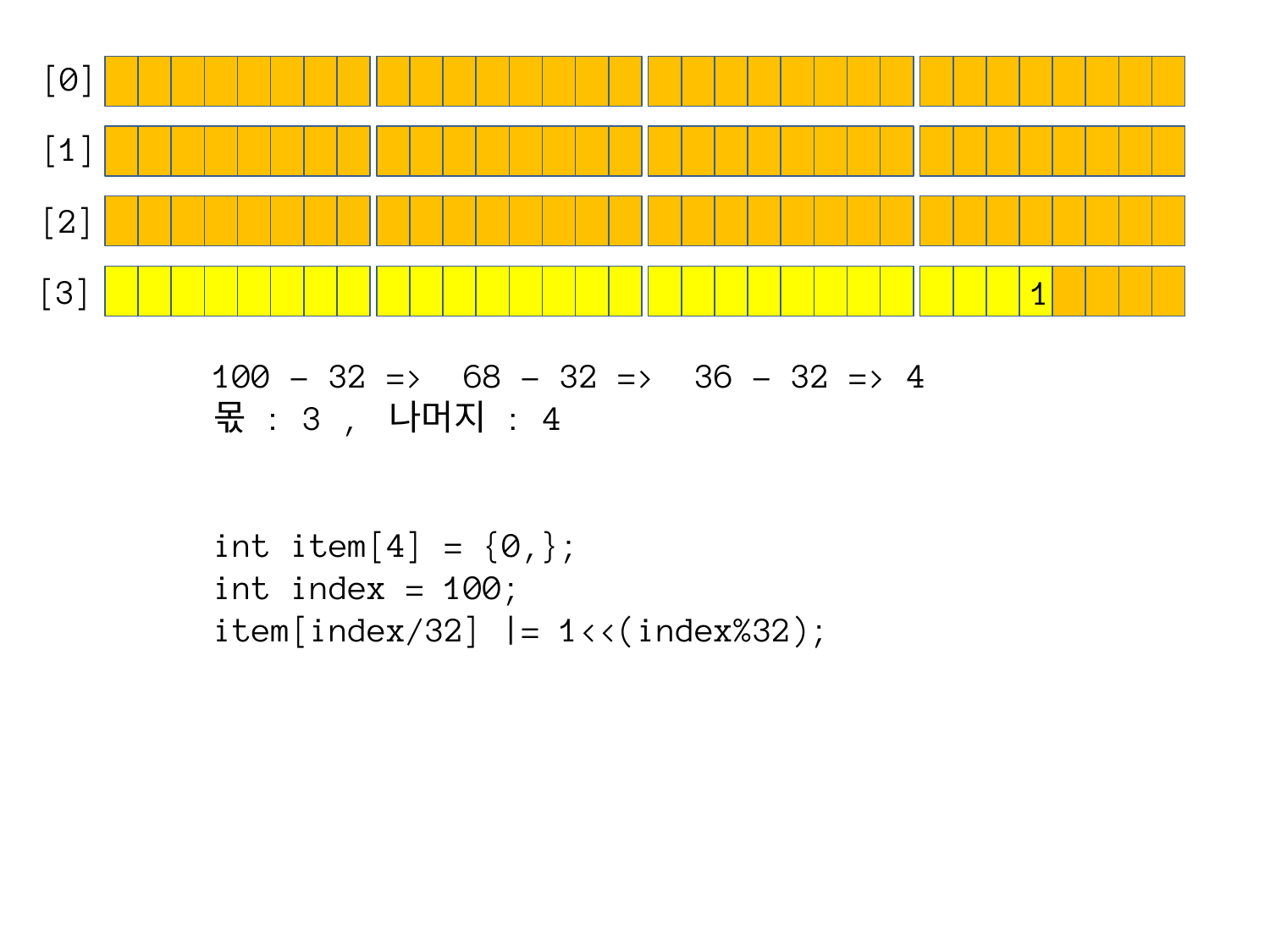

[0]

[1]

[2]

[3]

1

100 - 32 =>  68 - 32 =>  36 - 32 => 4
몫 : 3 , 나머지 : 4

int item[4] = {0,};
int index = 100;
item[index/32] |= 1<<(index%32);